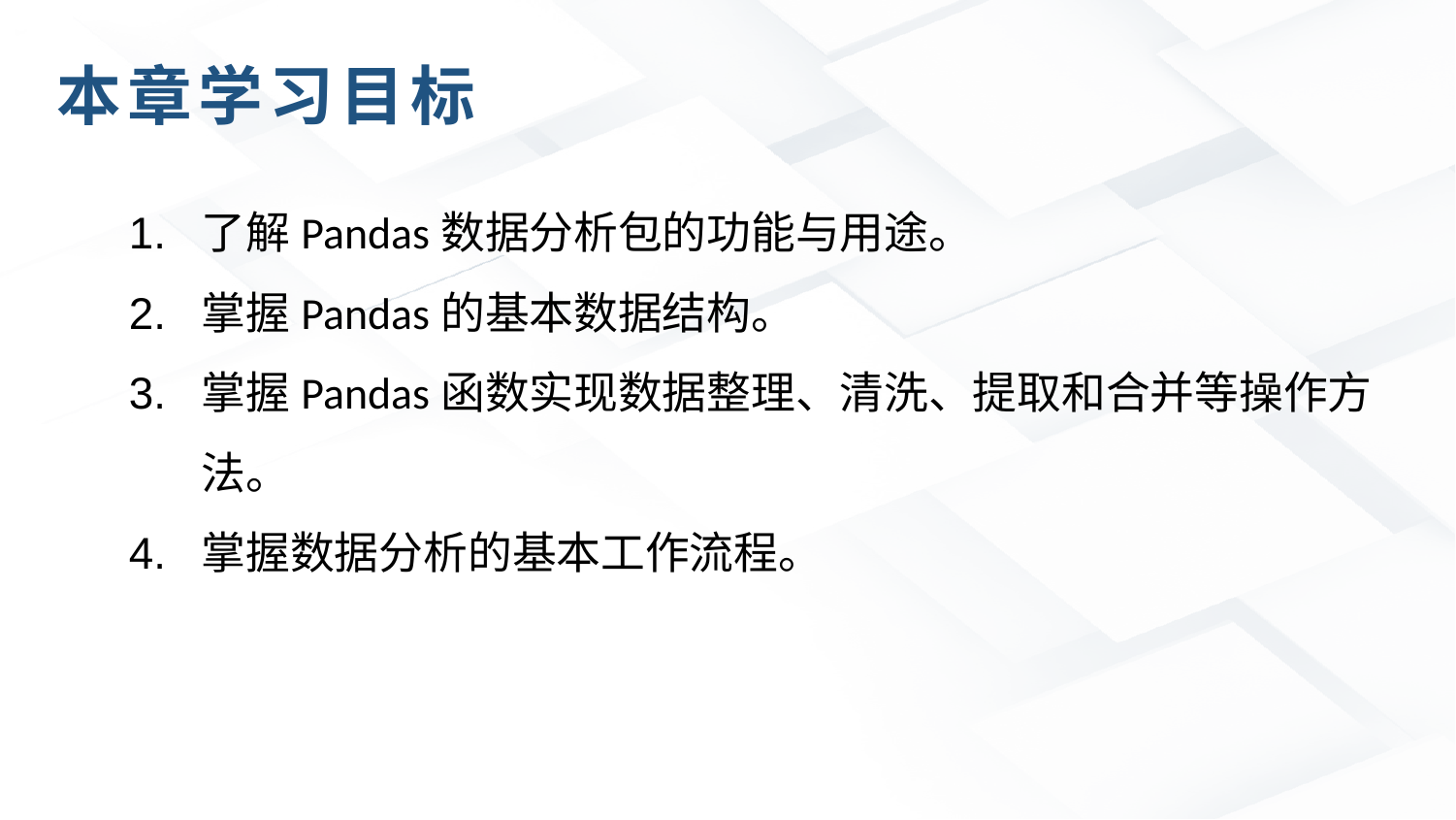

本章学习目标
了解Pandas数据分析包的功能与用途。
掌握Pandas的基本数据结构。
掌握Pandas函数实现数据整理、清洗、提取和合并等操作方法。
掌握数据分析的基本工作流程。